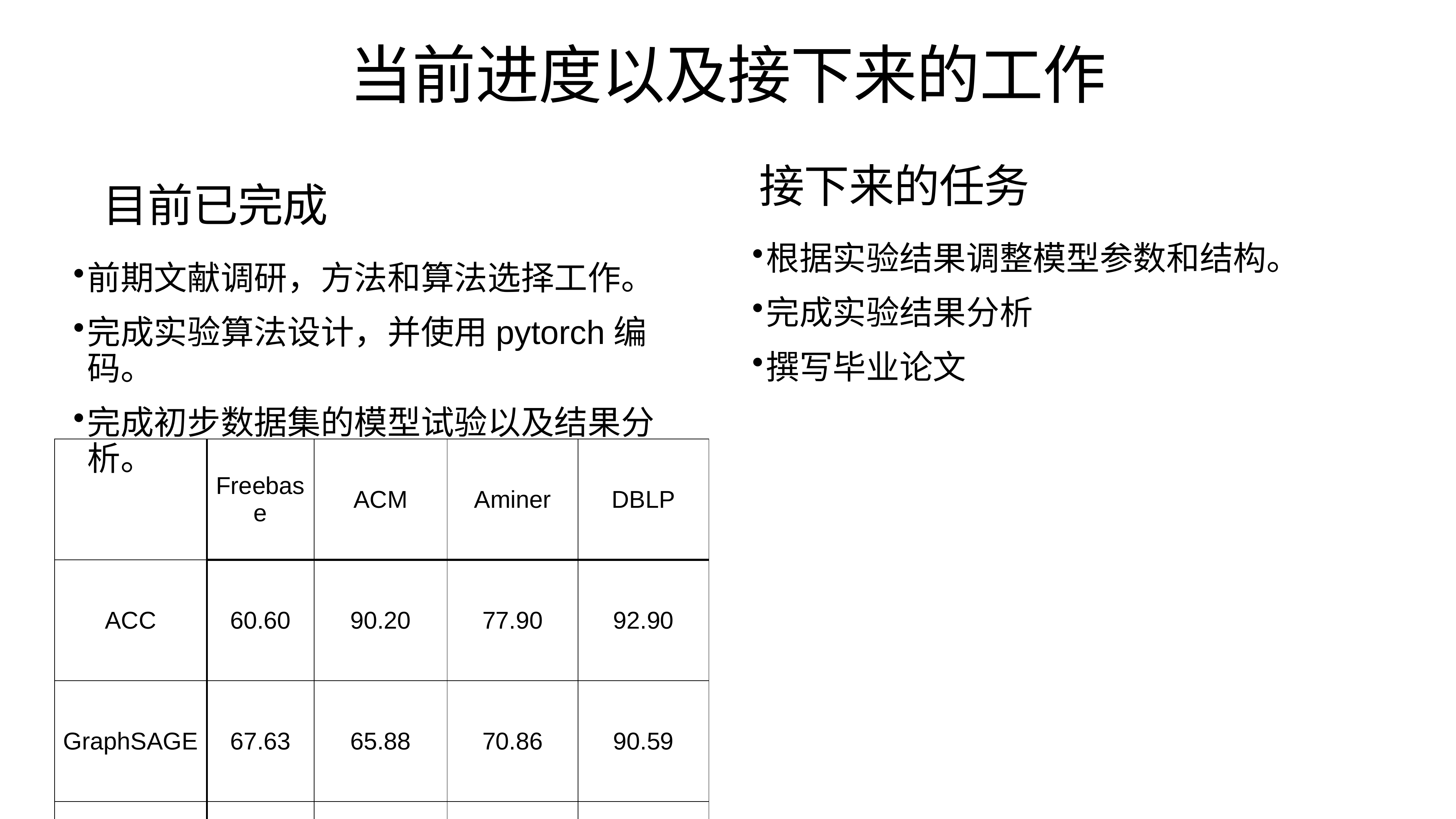

# 当前进度以及接下来的工作
接下来的任务
目前已完成
根据实验结果调整模型参数和结构。
完成实验结果分析
撰写毕业论文
前期文献调研，方法和算法选择工作。
完成实验算法设计，并使用pytorch编码。
完成初步数据集的模型试验以及结果分析。
|  | Freebase | ACM | Aminer | DBLP |
| --- | --- | --- | --- | --- |
| ACC | 60.60 | 90.20 | 77.90 | 92.90 |
| GraphSAGE | 67.63 | 65.88 | 70.86 | 90.59 |
|  |  |  |  |  |
|  |  |  |  |  |